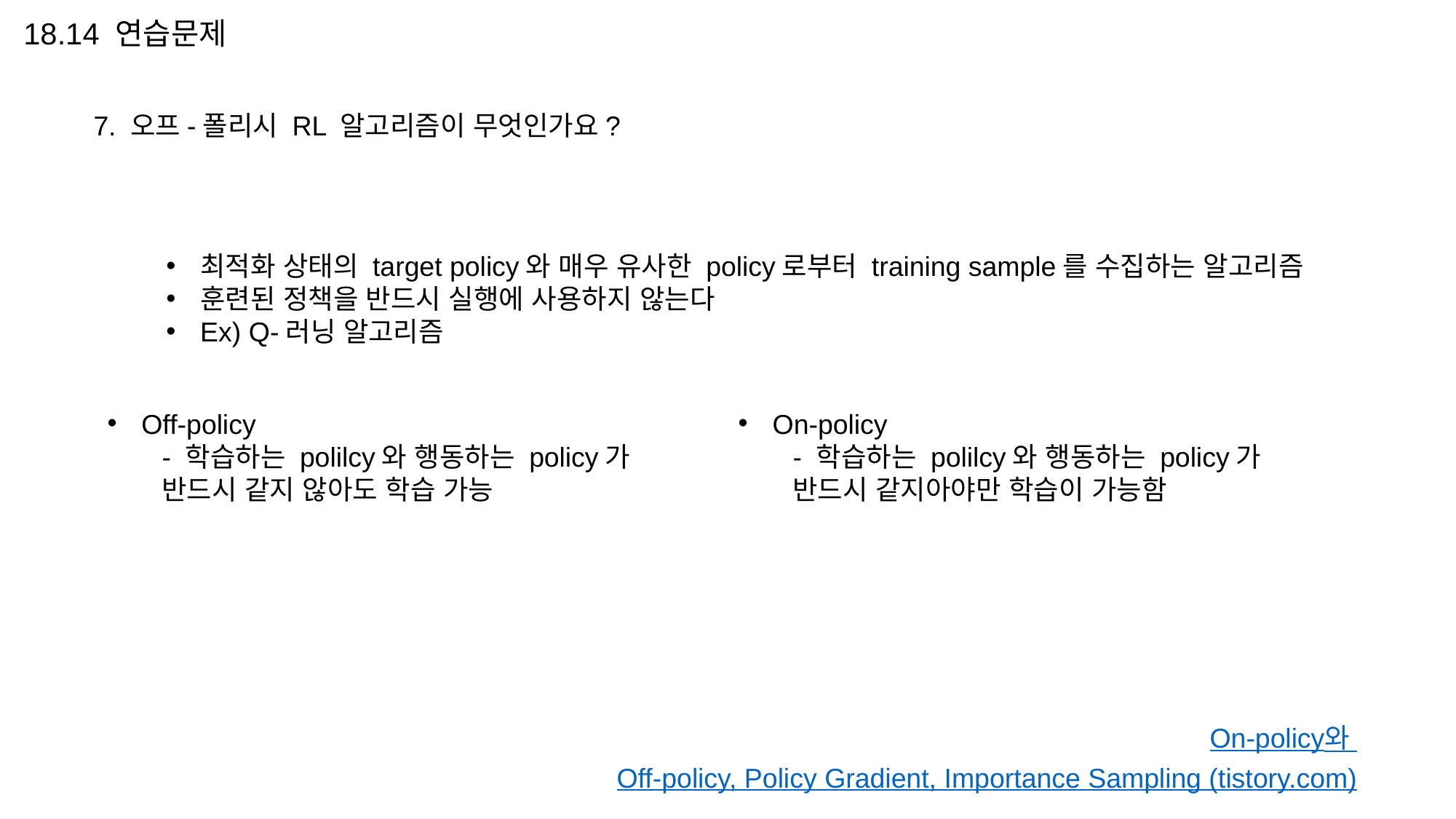

# 18.14 연습문제
7. 오프-폴리시 RL 알고리즘이 무엇인가요?
최적화 상태의 target policy와 매우 유사한 policy로부터 training sample를 수집하는 알고리즘
훈련된 정책을 반드시 실행에 사용하지 않는다
Ex) Q-러닝 알고리즘
Off-policy
- 학습하는 polilcy와 행동하는 policy가 반드시 같지 않아도 학습 가능
On-policy
- 학습하는 polilcy와 행동하는 policy가 반드시 같지아야만 학습이 가능함
On-policy와 Off-policy, Policy Gradient, Importance Sampling (tistory.com)